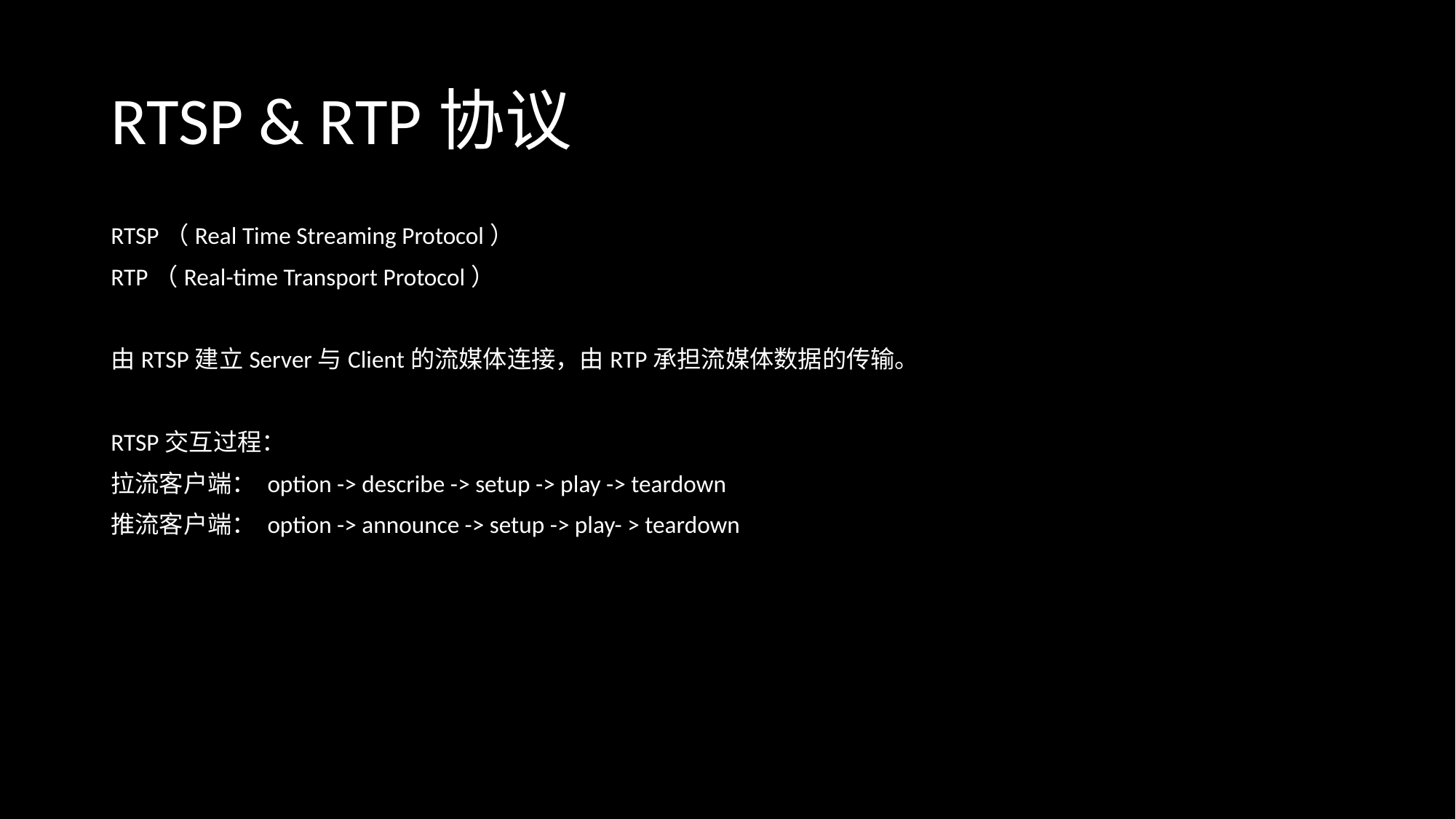

# RTSP & RTP协议
RTSP（Real Time Streaming Protocol）
RTP（Real-time Transport Protocol）

由RTSP建立Server与Client的流媒体连接，由RTP承担流媒体数据的传输。

RTSP交互过程：
拉流客户端： option -> describe -> setup -> play -> teardown
推流客户端： option -> announce -> setup -> play- > teardown